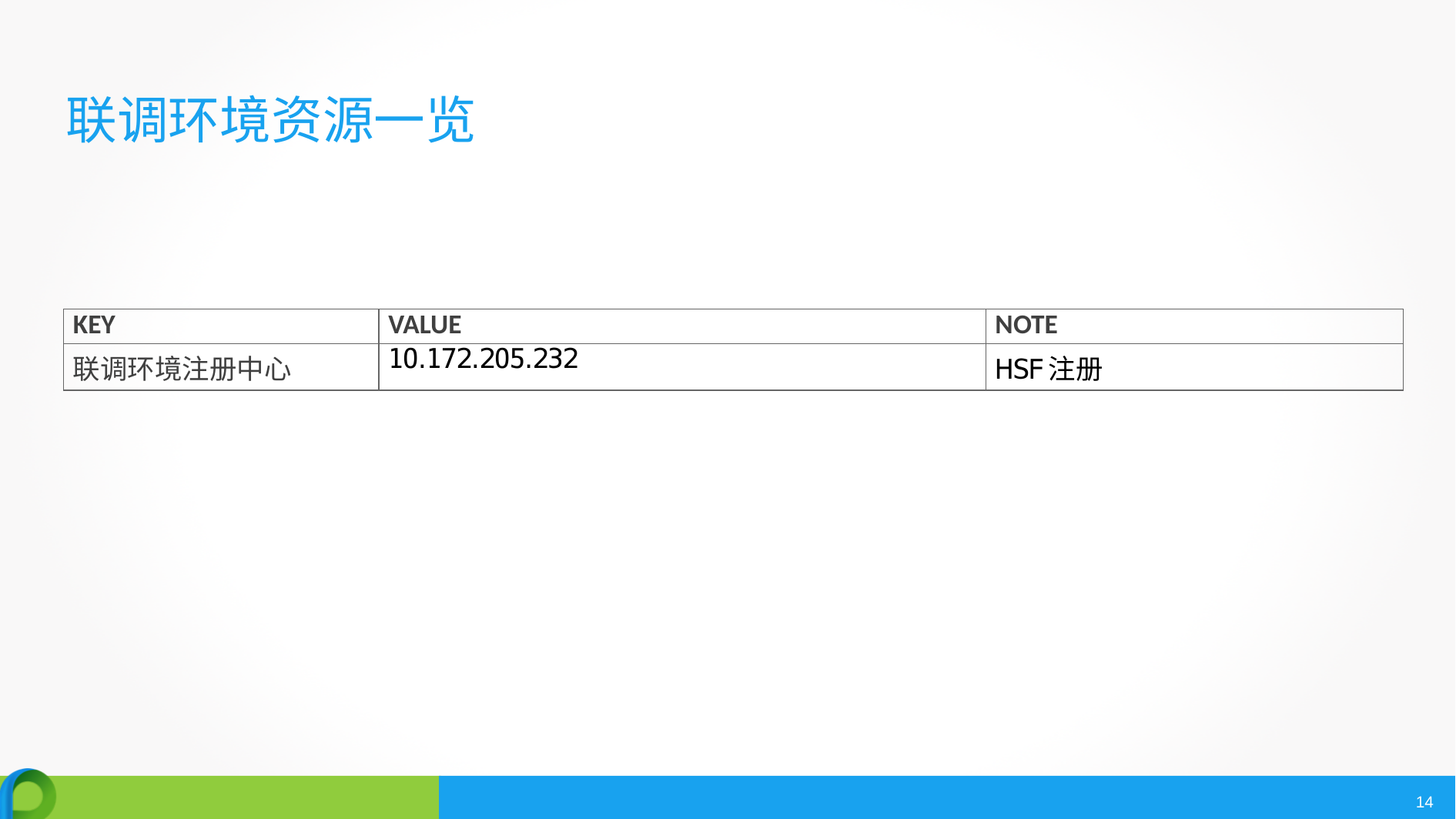

# 联调环境资源一览
| KEY | VALUE | NOTE |
| --- | --- | --- |
| 联调环境注册中心 | 10.172.205.232 | HSF注册 |